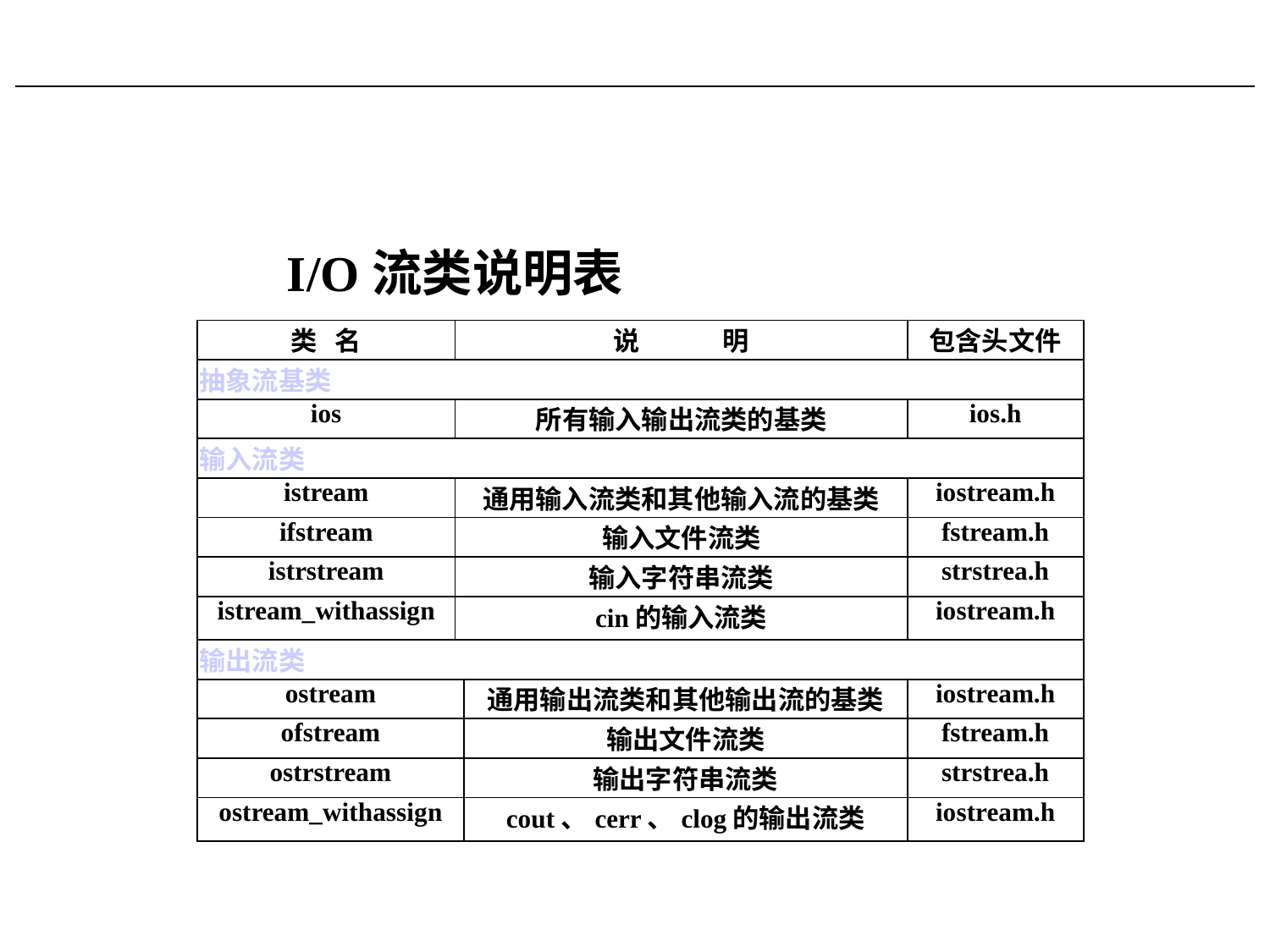

I/O流类说明表
| 类 名 | 说 明 |  | 包含头文件 |
| --- | --- | --- | --- |
| 抽象流基类 |  |  |  |
| ios | 所有输入输出流类的基类 |  | ios.h |
| 输入流类 |  |  |  |
| istream | 通用输入流类和其他输入流的基类 |  | iostream.h |
| ifstream | 输入文件流类 |  | fstream.h |
| istrstream | 输入字符串流类 |  | strstrea.h |
| istream\_withassign | cin的输入流类 |  | iostream.h |
| 输出流类 |  |  |  |
| ostream |  | 通用输出流类和其他输出流的基类 | iostream.h |
| ofstream |  | 输出文件流类 | fstream.h |
| ostrstream |  | 输出字符串流类 | strstrea.h |
| ostream\_withassign |  | cout、cerr、clog的输出流类 | iostream.h |